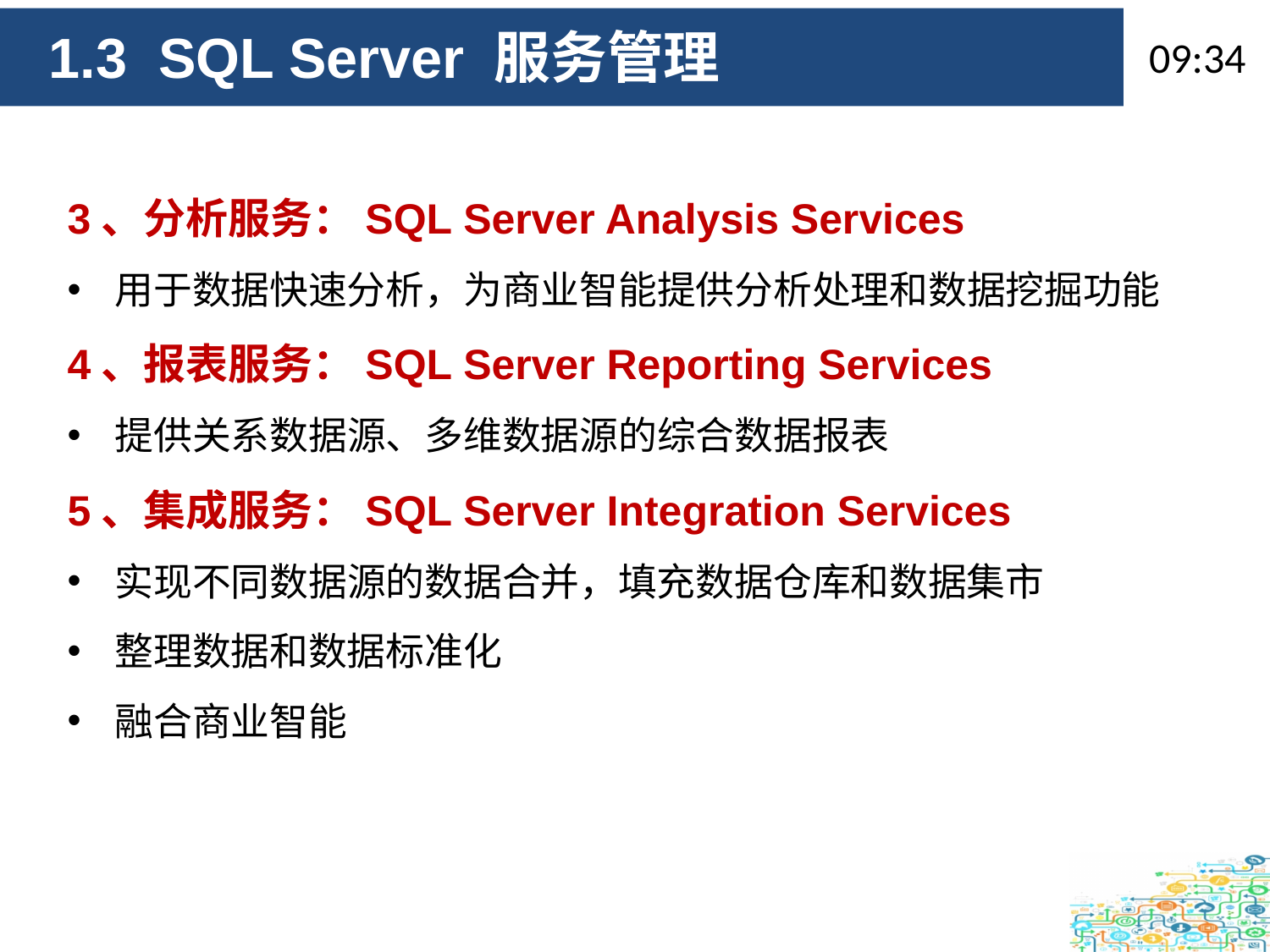

1.3  SQL Server 服务管理
09:34
3、分析服务：SQL Server Analysis Services
用于数据快速分析，为商业智能提供分析处理和数据挖掘功能
4、报表服务：SQL Server Reporting Services
提供关系数据源、多维数据源的综合数据报表
5、集成服务：SQL Server Integration Services
实现不同数据源的数据合并，填充数据仓库和数据集市
整理数据和数据标准化
融合商业智能